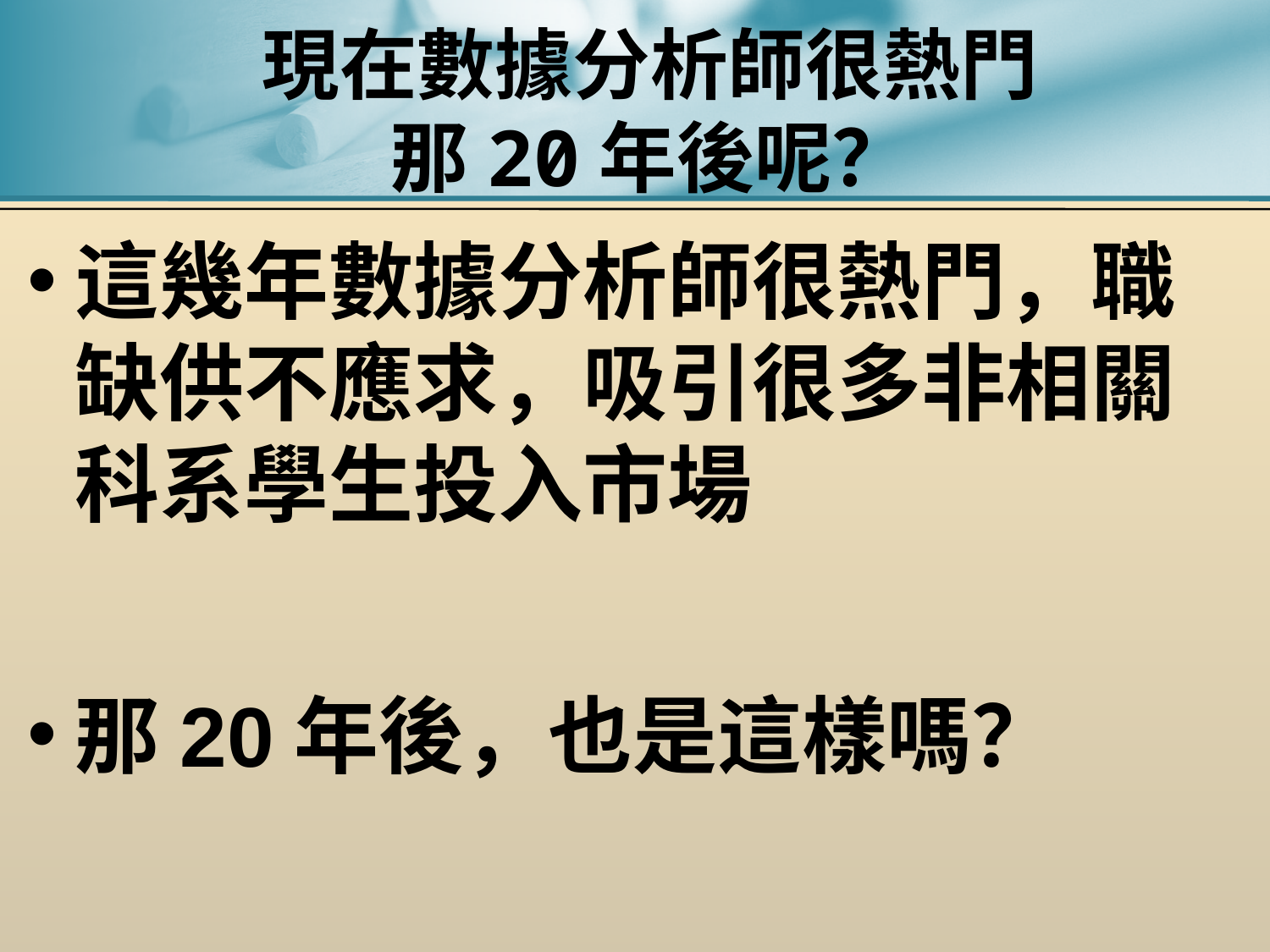

# 現在數據分析師很熱門 那20年後呢？
這幾年數據分析師很熱門，職缺供不應求，吸引很多非相關科系學生投入市場

那20年後，也是這樣嗎？